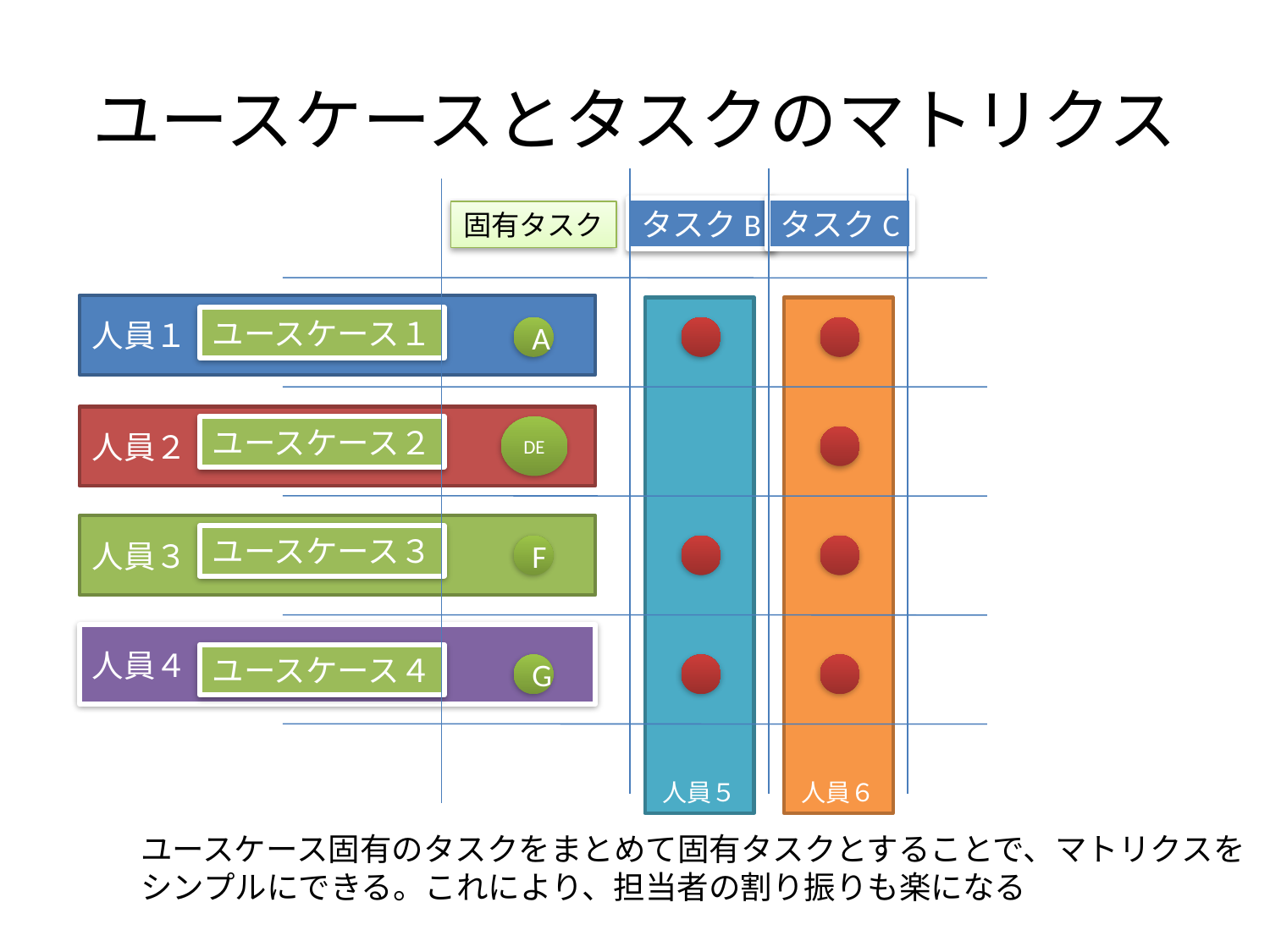

# ユースケースとタスクのマトリクス
タスクB
タスクC
固有タスク
人員１

人員５

人員６
ユースケース１
A

人員２
ユースケース２
DE

人員３
ユースケース３
F

人員４
ユースケース４
G

ユースケース固有のタスクをまとめて固有タスクとすることで、マトリクスを
シンプルにできる。これにより、担当者の割り振りも楽になる